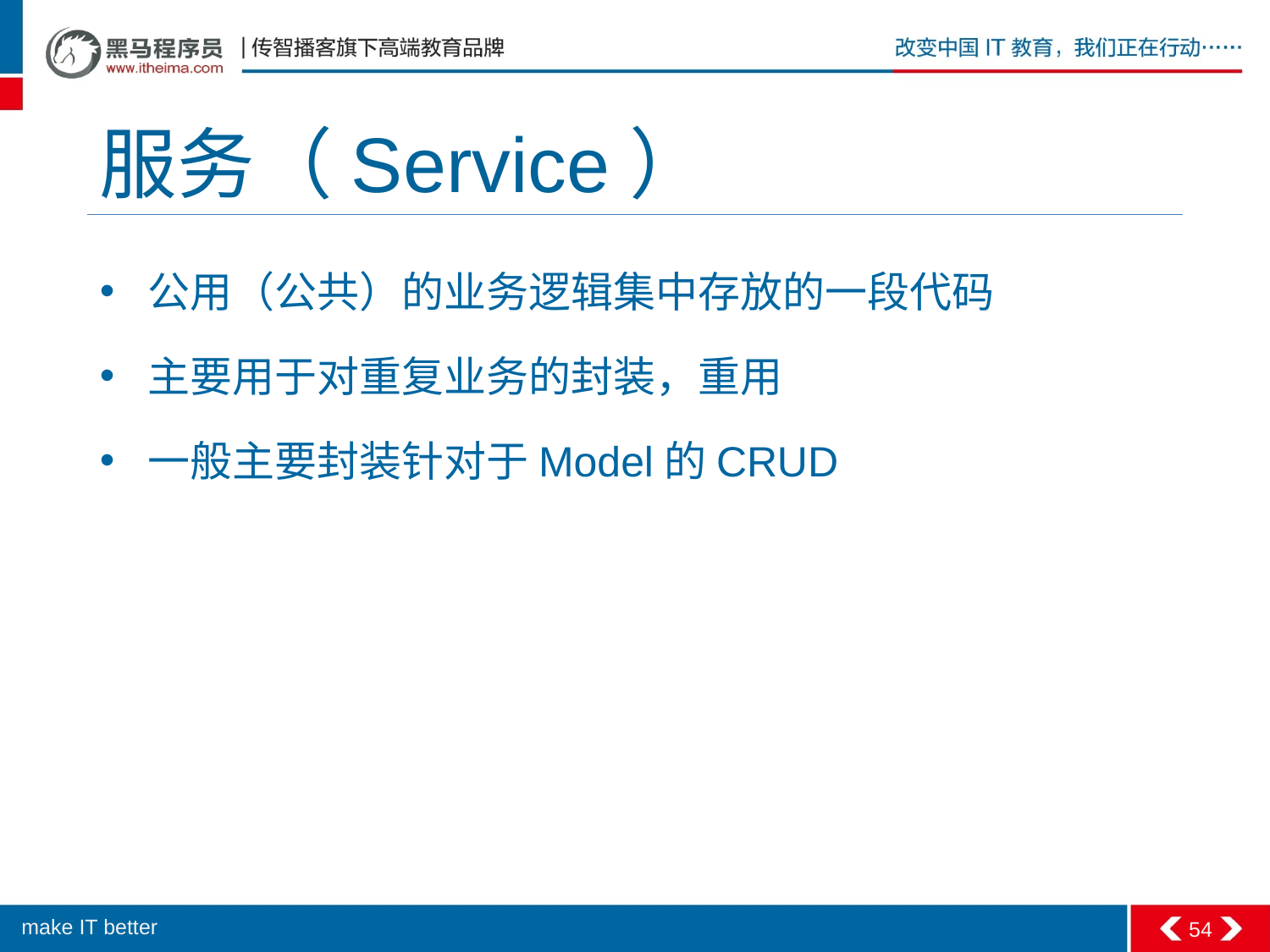

# 服务（Service）
公用（公共）的业务逻辑集中存放的一段代码
主要用于对重复业务的封装，重用
一般主要封装针对于Model的CRUD
54

make IT better